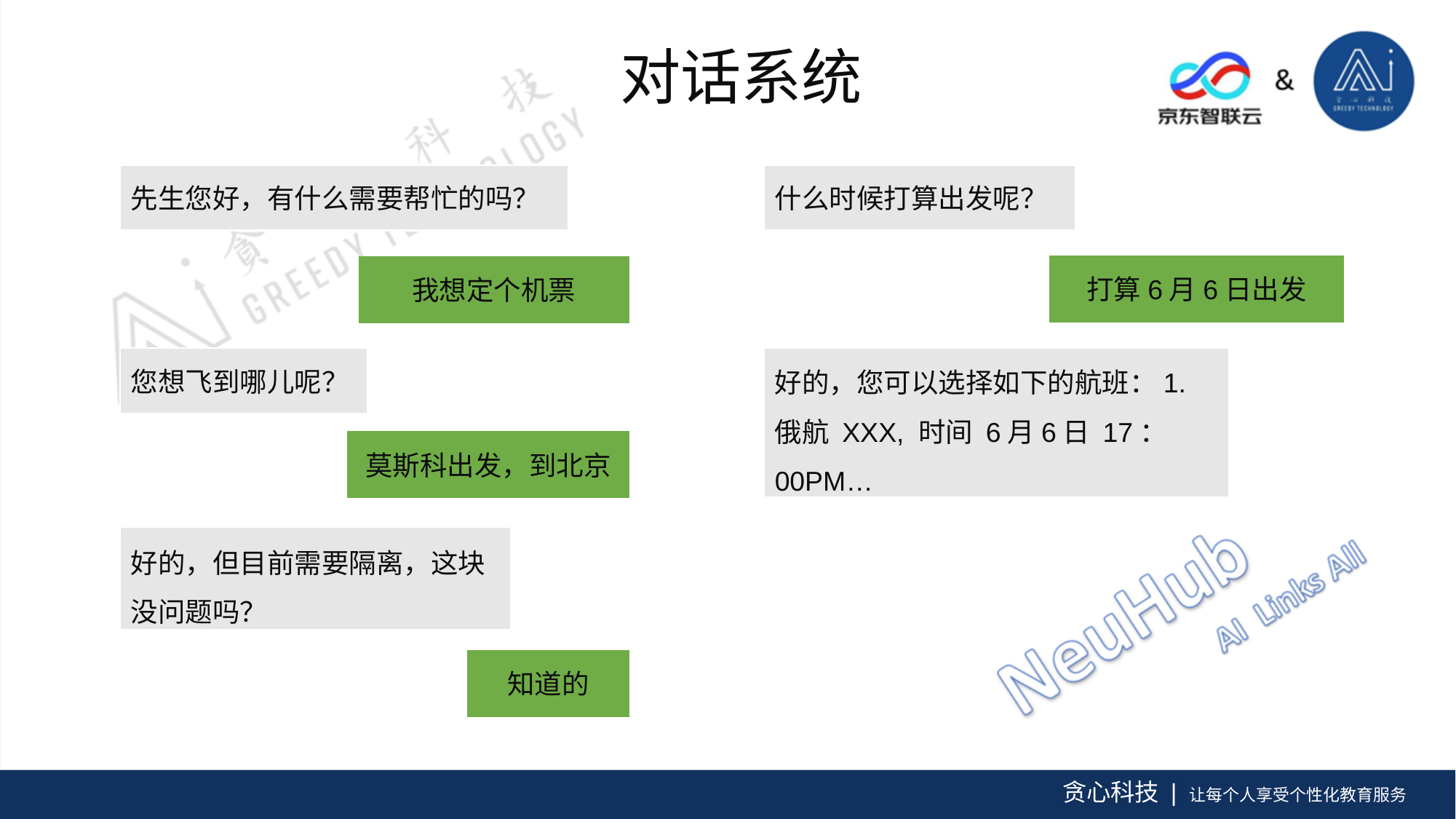

对话系统
先生您好，有什么需要帮忙的吗？
什么时候打算出发呢？
打算6月6日出发
我想定个机票
您想飞到哪儿呢？
好的，您可以选择如下的航班：1. 俄航 XXX, 时间 6月6日 17：00PM…
莫斯科出发，到北京
好的，但目前需要隔离，这块没问题吗？
知道的